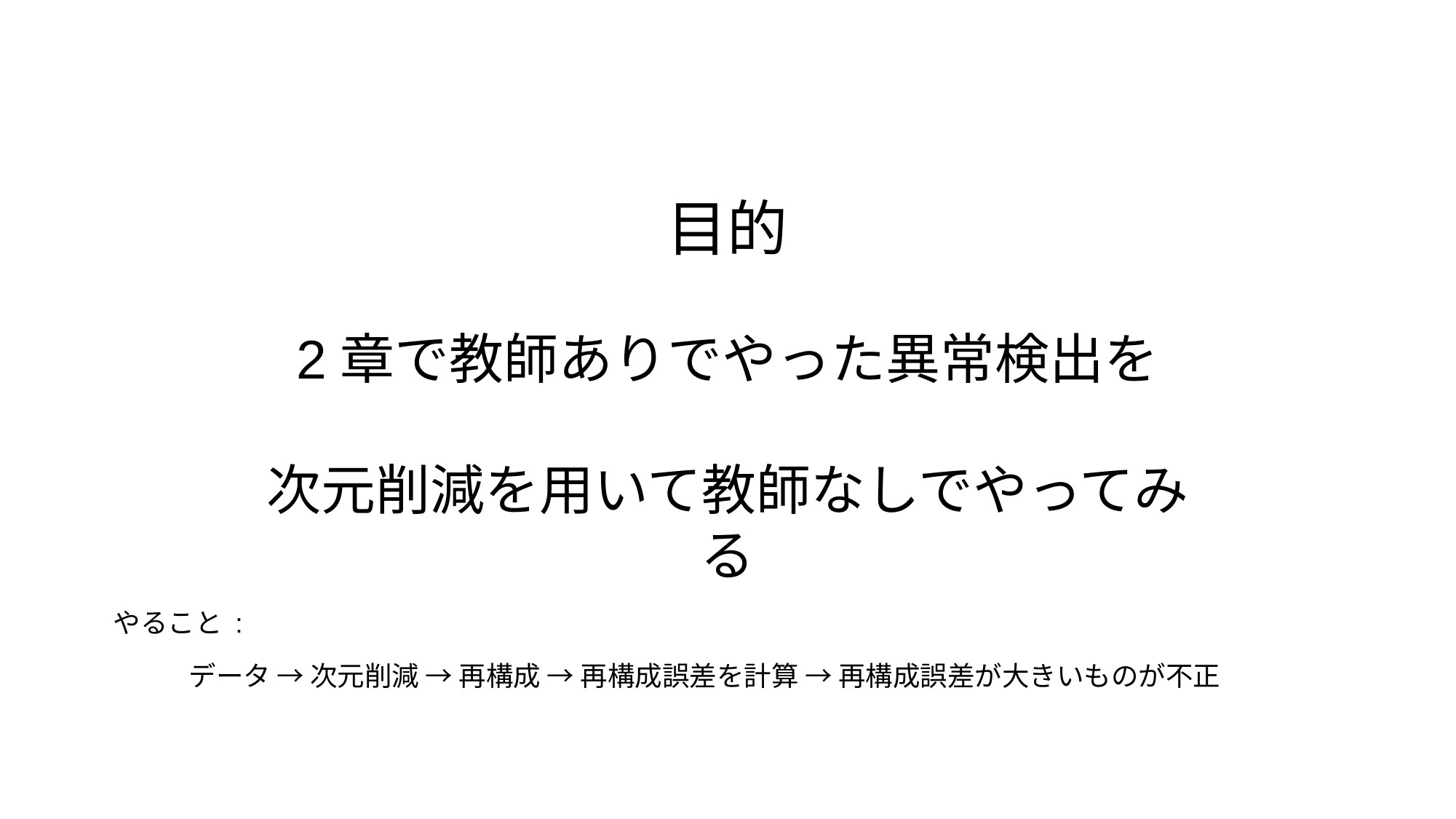

目的
2章で教師ありでやった異常検出を

次元削減を用いて教師なしでやってみる
やること :
データ → 次元削減 → 再構成 → 再構成誤差を計算 → 再構成誤差が大きいものが不正